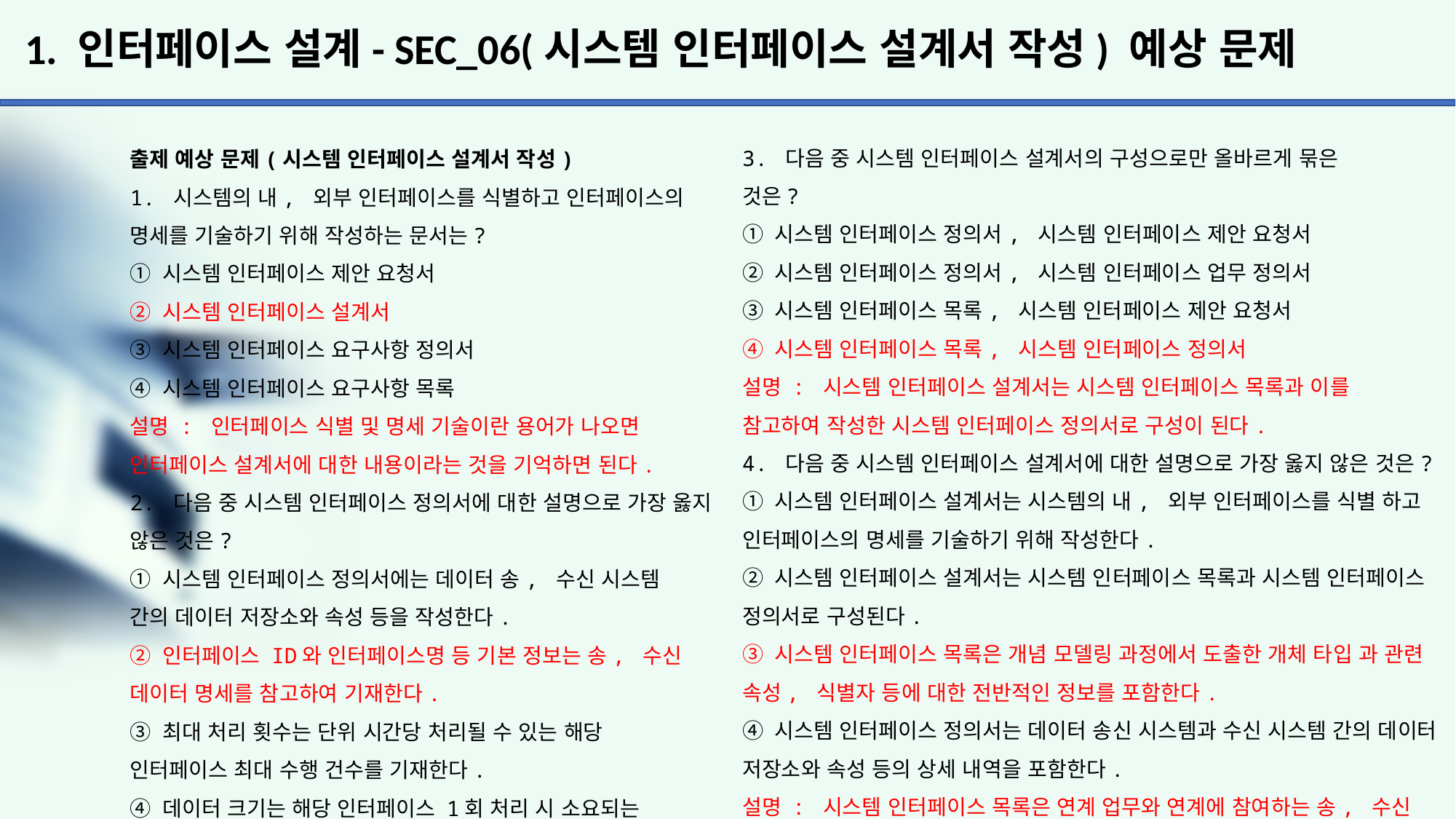

# 1. 인터페이스 설계- SEC_06(시스템 인터페이스 설계서 작성) 예상 문제
3. 다음 중 시스템 인터페이스 설계서의 구성으로만 올바르게 묶은
것은?
① 시스템 인터페이스 정의서, 시스템 인터페이스 제안 요청서
② 시스템 인터페이스 정의서, 시스템 인터페이스 업무 정의서
③ 시스템 인터페이스 목록, 시스템 인터페이스 제안 요청서
④ 시스템 인터페이스 목록, 시스템 인터페이스 정의서
설명 : 시스템 인터페이스 설계서는 시스템 인터페이스 목록과 이를
참고하여 작성한 시스템 인터페이스 정의서로 구성이 된다.
4. 다음 중 시스템 인터페이스 설계서에 대한 설명으로 가장 옳지 않은 것은?
① 시스템 인터페이스 설계서는 시스템의 내, 외부 인터페이스를 식별 하고 인터페이스의 명세를 기술하기 위해 작성한다.
② 시스템 인터페이스 설계서는 시스템 인터페이스 목록과 시스템 인터페이스 정의서로 구성된다.
③ 시스템 인터페이스 목록은 개념 모델링 과정에서 도출한 개체 타입 과 관련 속성, 식별자 등에 대한 전반적인 정보를 포함한다.
④ 시스템 인터페이스 정의서는 데이터 송신 시스템과 수신 시스템 간의 데이터 저장소와 속성 등의 상세 내역을 포함한다.
설명 : 시스템 인터페이스 목록은 연계 업무와 연계에 참여하는 송, 수신 시스템의 정보, 연계 방식과 통신 유형 등에 대한 정보를 포함한다.
개념 모델링 과정에서 도출한 개체의 타입, 관련 속성, 식별자 등에
대한 개괄적인 정보를 포함하는 것은 개체 정의서에 나타낸다.
출제 예상 문제(시스템 인터페이스 설계서 작성)
1. 시스템의 내, 외부 인터페이스를 식별하고 인터페이스의
명세를 기술하기 위해 작성하는 문서는?
① 시스템 인터페이스 제안 요청서
② 시스템 인터페이스 설계서
③ 시스템 인터페이스 요구사항 정의서
④ 시스템 인터페이스 요구사항 목록
설명 : 인터페이스 식별 및 명세 기술이란 용어가 나오면
인터페이스 설계서에 대한 내용이라는 것을 기억하면 된다.
2. 다음 중 시스템 인터페이스 정의서에 대한 설명으로 가장 옳지 않은 것은?
① 시스템 인터페이스 정의서에는 데이터 송, 수신 시스템
간의 데이터 저장소와 속성 등을 작성한다.
② 인터페이스 ID와 인터페이스명 등 기본 정보는 송, 수신 데이터 명세를 참고하여 기재한다.
③ 최대 처리 횟수는 단위 시간당 처리될 수 있는 해당
인터페이스 최대 수행 건수를 기재한다.
④ 데이터 크기는 해당 인터페이스 1회 처리 시 소요되는
데이터의 평균 및 최대 크기를 기재한다.
설명 : 인터페이스 ID, 인터페이스 명, 처리 유형, 통신
유형 등은 시스템 인터페이스 목록에 기록하는 내용이다.